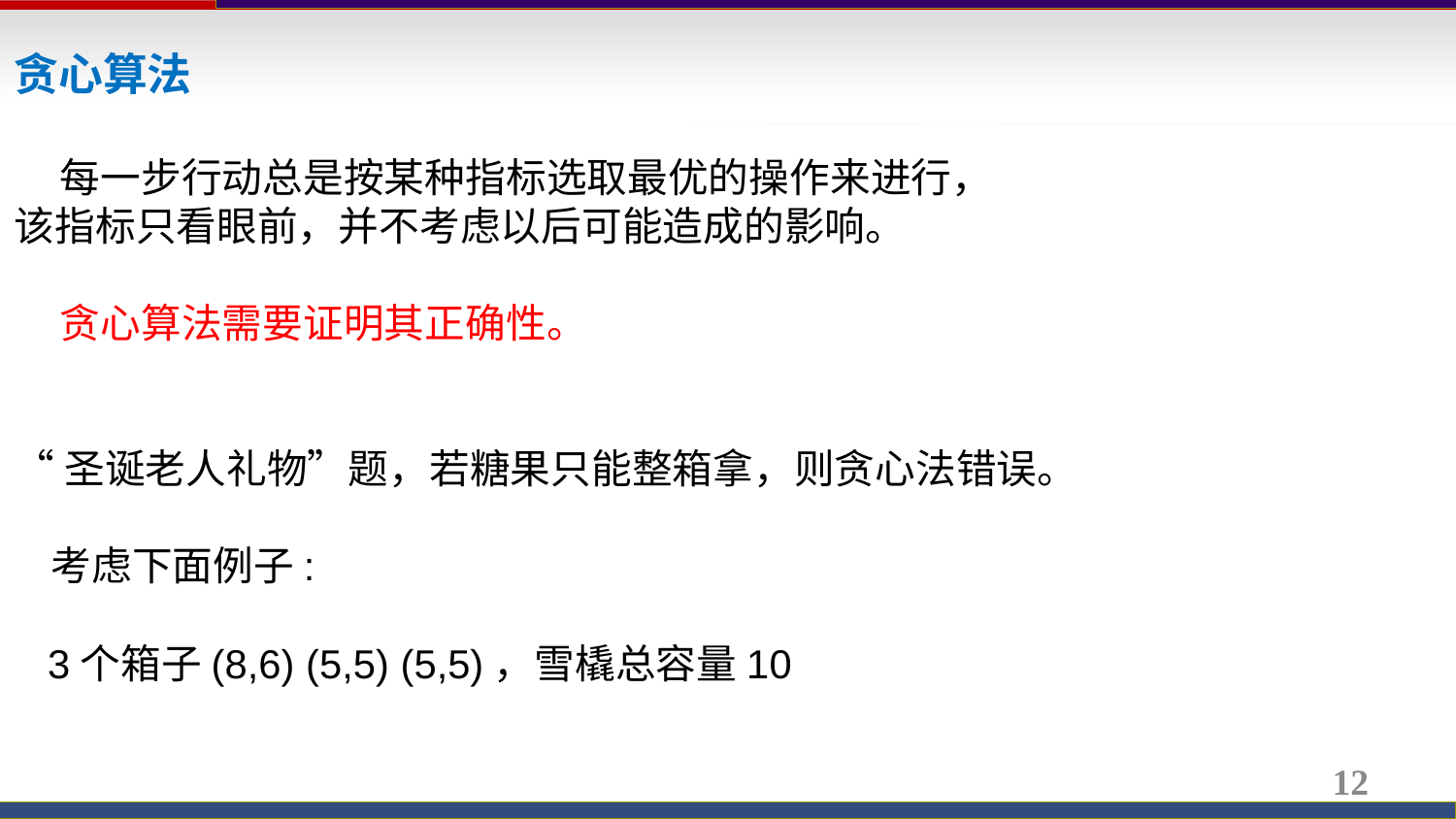

贪心算法

    每一步行动总是按某种指标选取最优的操作来进行，
该指标只看眼前，并不考虑以后可能造成的影响。

    贪心算法需要证明其正确性。

“圣诞老人礼物”题，若糖果只能整箱拿，则贪心法错误。

   考虑下面例子:

   3个箱子(8,6) (5,5) (5,5)，雪橇总容量10